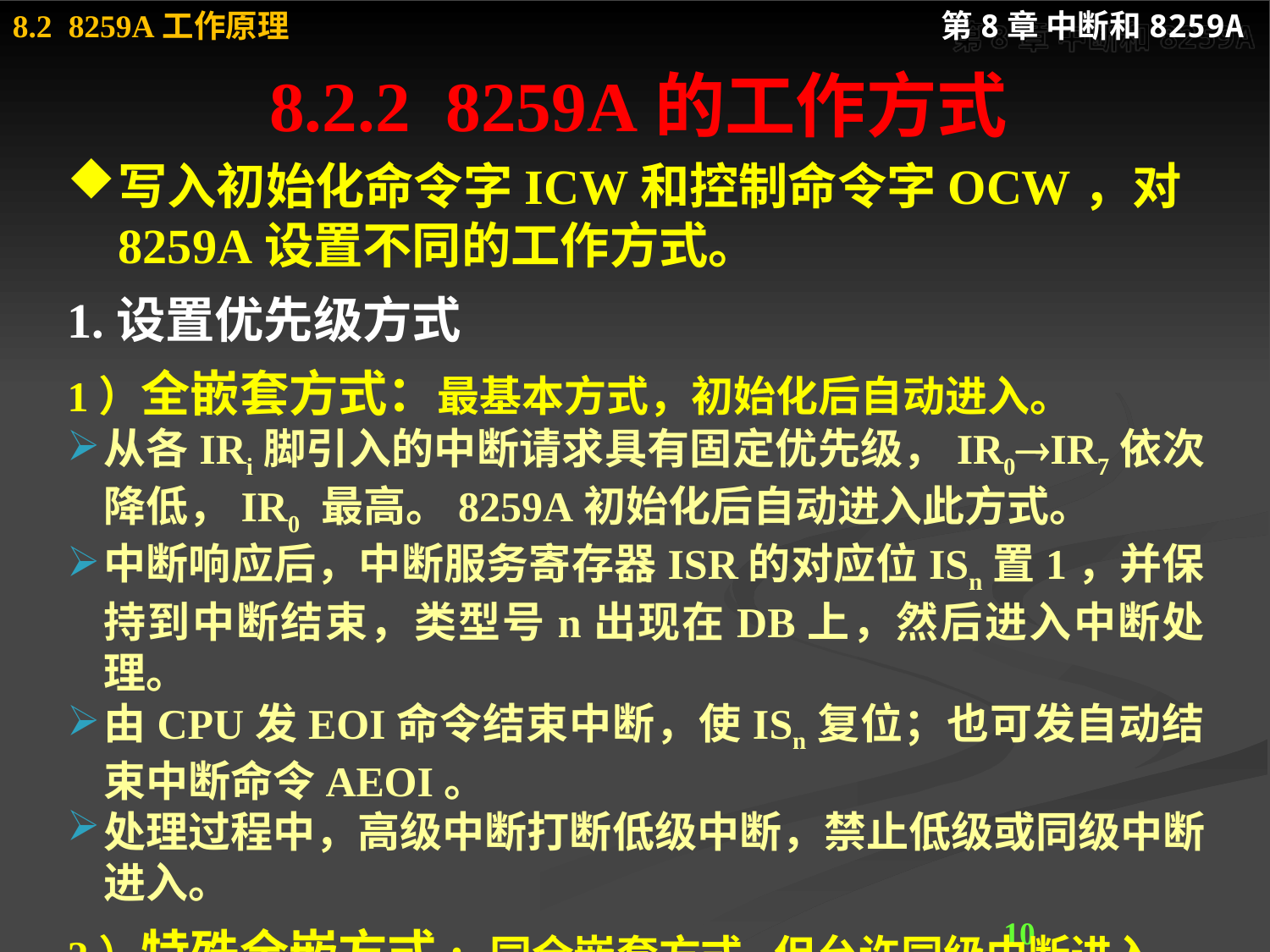

# 8.2.2  8259A的工作方式
写入初始化命令字ICW和控制命令字OCW，对8259A设置不同的工作方式。
1.设置优先级方式
1）全嵌套方式：最基本方式，初始化后自动进入。
从各IRi脚引入的中断请求具有固定优先级，IR0→IR7依次降低，IR0 最高。8259A初始化后自动进入此方式。
中断响应后，中断服务寄存器ISR的对应位ISn置1，并保持到中断结束，类型号n出现在DB上，然后进入中断处理。
由CPU发EOI命令结束中断，使ISn复位；也可发自动结束中断命令AEOI。
处理过程中，高级中断打断低级中断，禁止低级或同级中断进入。
2）特殊全嵌方式: 同全嵌套方式,但允许同级中断进入。